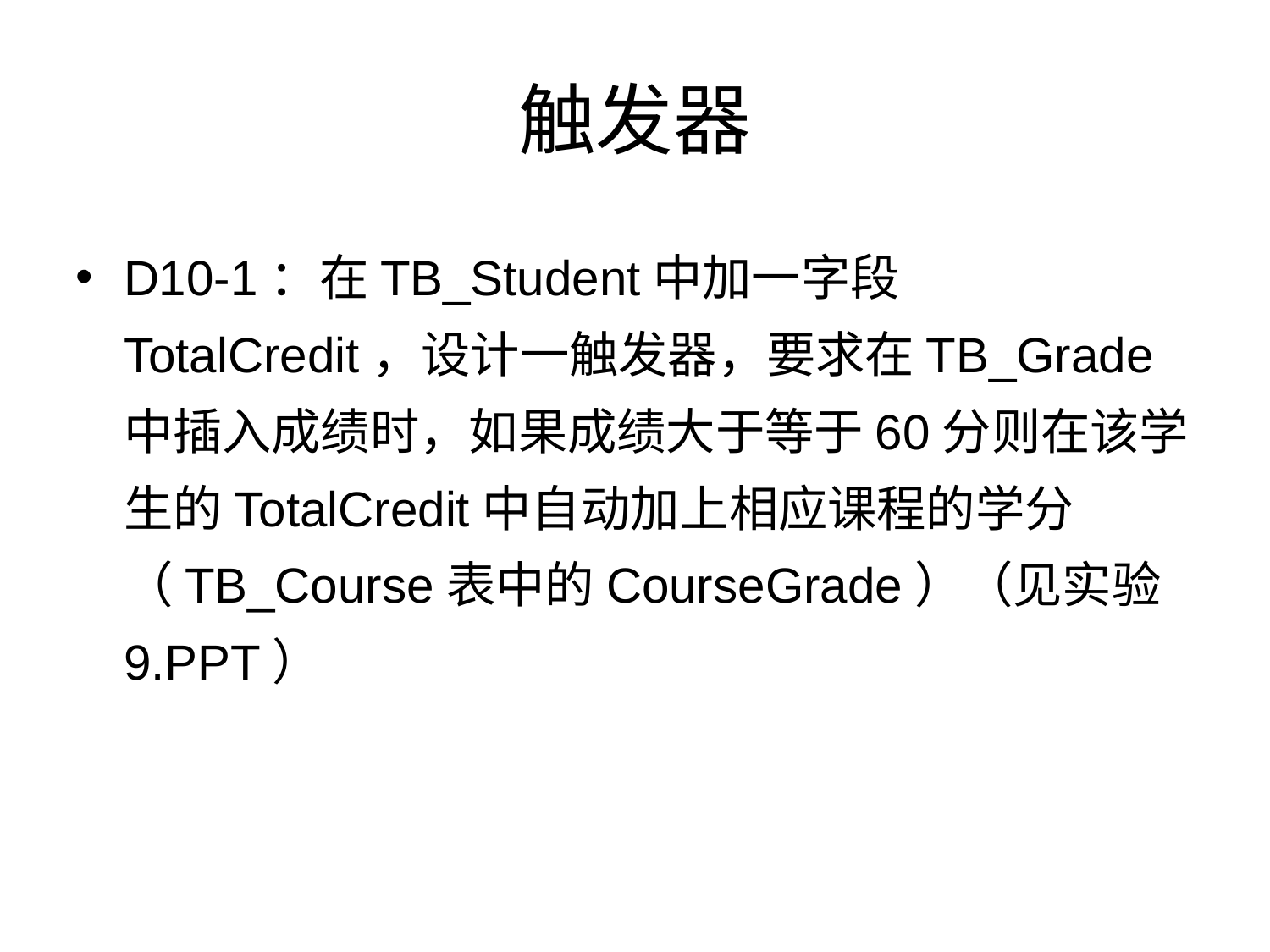

# 触发器
D10-1：在TB_Student中加一字段TotalCredit，设计一触发器，要求在TB_Grade中插入成绩时，如果成绩大于等于60分则在该学生的TotalCredit中自动加上相应课程的学分（TB_Course表中的CourseGrade）（见实验9.PPT）